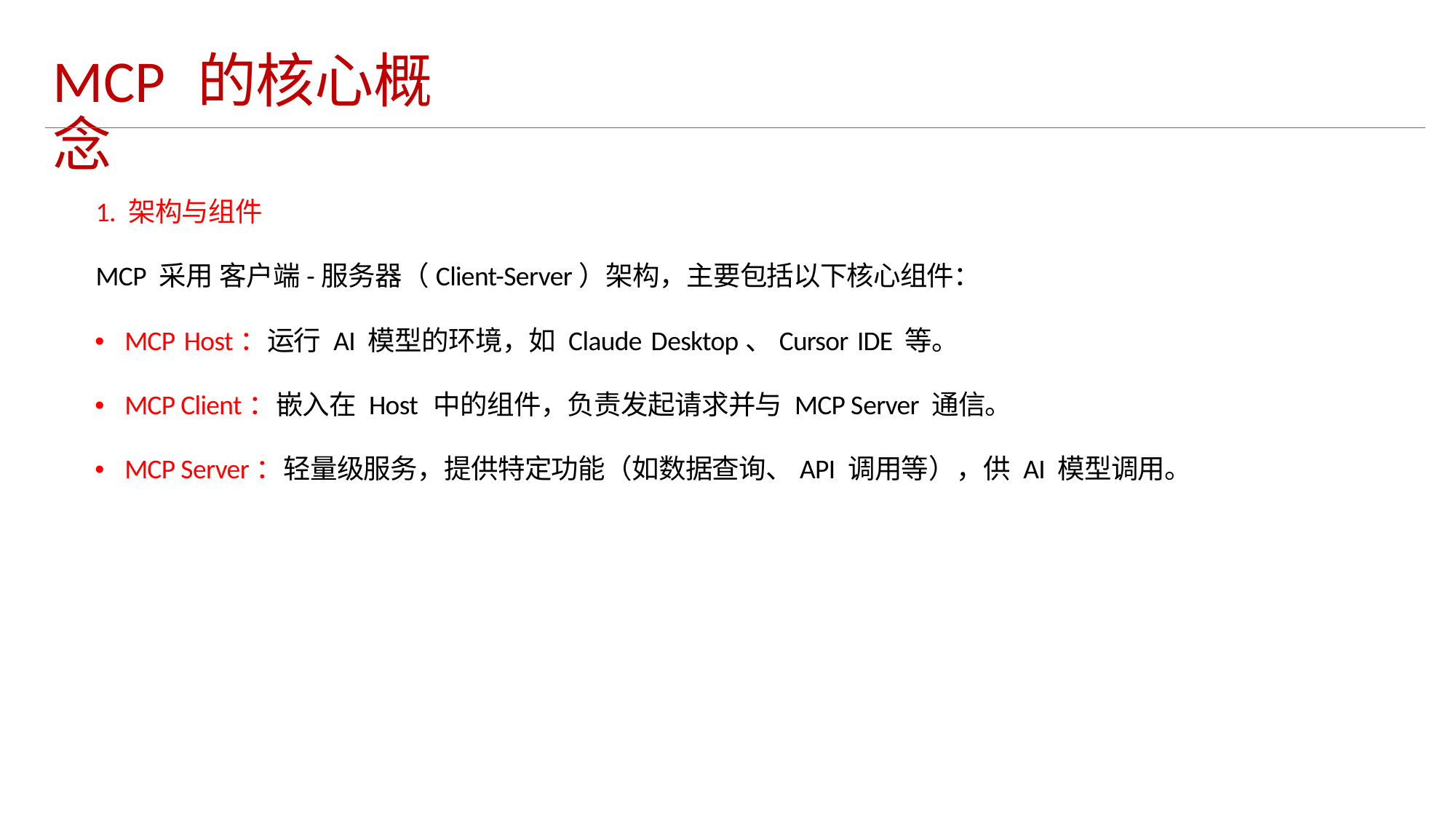

MCP 的核心概念

1. 架构与组件

MCP 采用 客户端-服务器（Client-Server）架构，主要包括以下核心组件：

•  MCP Host：运行 AI 模型的环境，如 Claude Desktop、Cursor IDE 等。

•  MCP Client：嵌入在 Host 中的组件，负责发起请求并与 MCP Server 通信。

•  MCP Server：轻量级服务，提供特定功能（如数据查询、API 调用等），供 AI 模型调用。